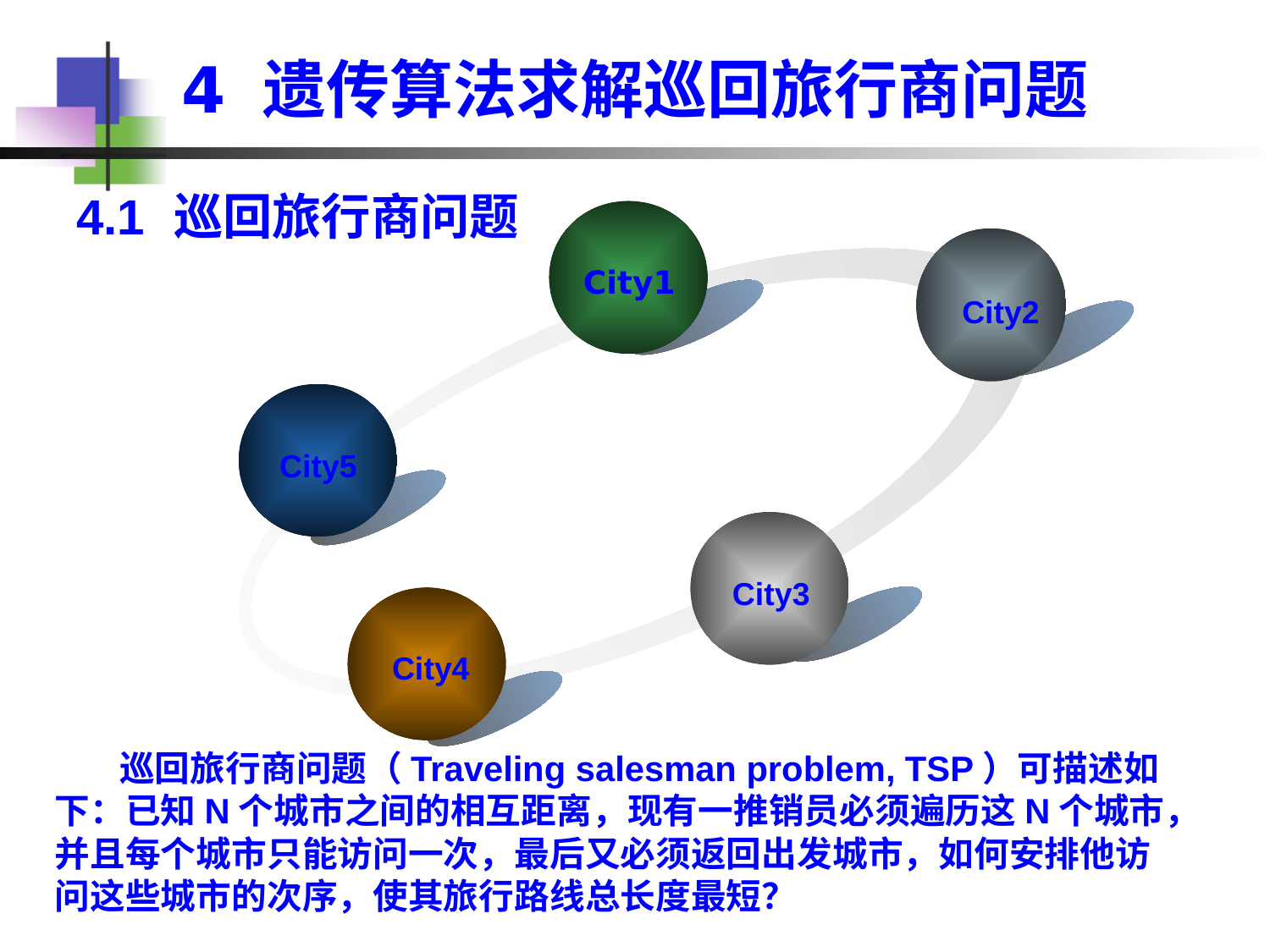

# 4 遗传算法求解巡回旅行商问题
4.1 巡回旅行商问题

City1
City2

City5

City3

City4

       巡回旅行商问题（Traveling salesman problem, TSP）可描述如下：已知N个城市之间的相互距离，现有一推销员必须遍历这N个城市，并且每个城市只能访问一次，最后又必须返回出发城市，如何安排他访问这些城市的次序，使其旅行路线总长度最短？